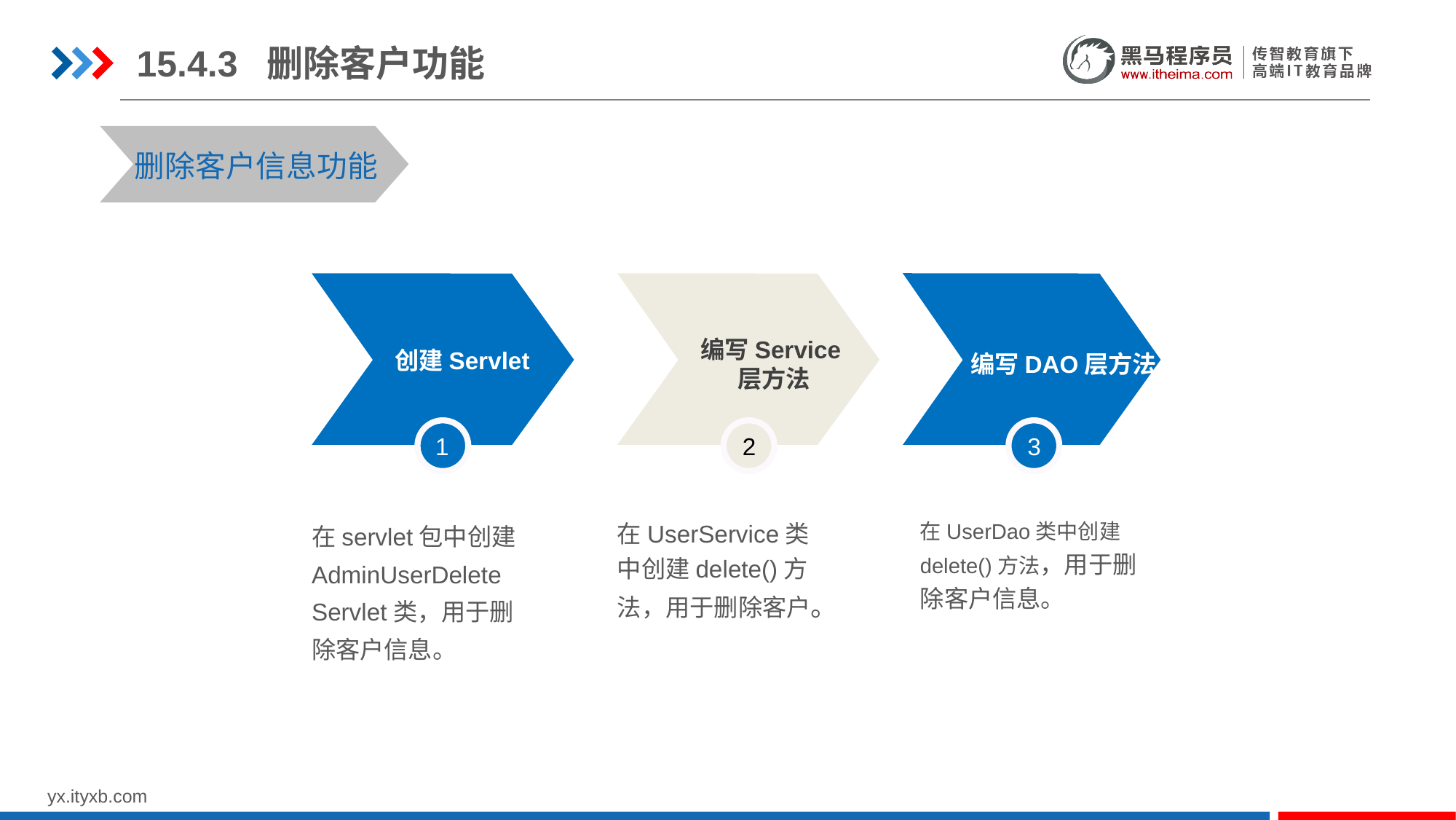

15.4.3  删除客户功能

删除客户信息功能

创建Servlet

编写Service层方法

编写DAO层方法

1

2

3
在servlet包中创建AdminUserDeleteServlet类，用于删除客户信息。
在UserService类中创建delete()方法，用于删除客户。
在UserDao类中创建delete()方法，用于删除客户信息。